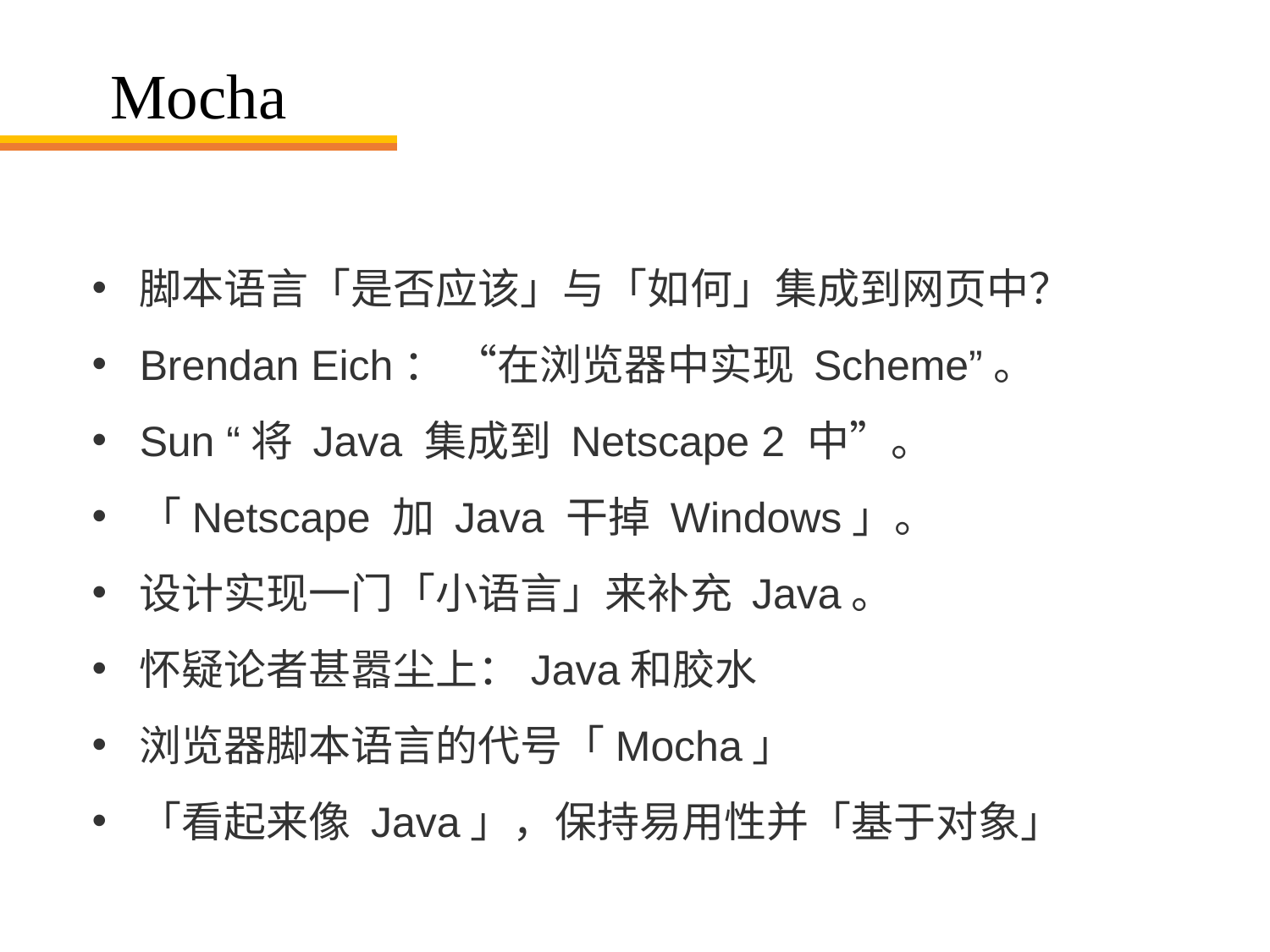

# Mocha
脚本语言「是否应该」与「如何」集成到网页中？
Brendan Eich： “在浏览器中实现 Scheme”。
Sun “将 Java 集成到 Netscape 2 中”。
「Netscape 加 Java 干掉 Windows」。
设计实现一门「小语言」来补充 Java。
怀疑论者甚嚣尘上：Java和胶水
浏览器脚本语言的代号「Mocha」
「看起来像 Java」，保持易用性并「基于对象」